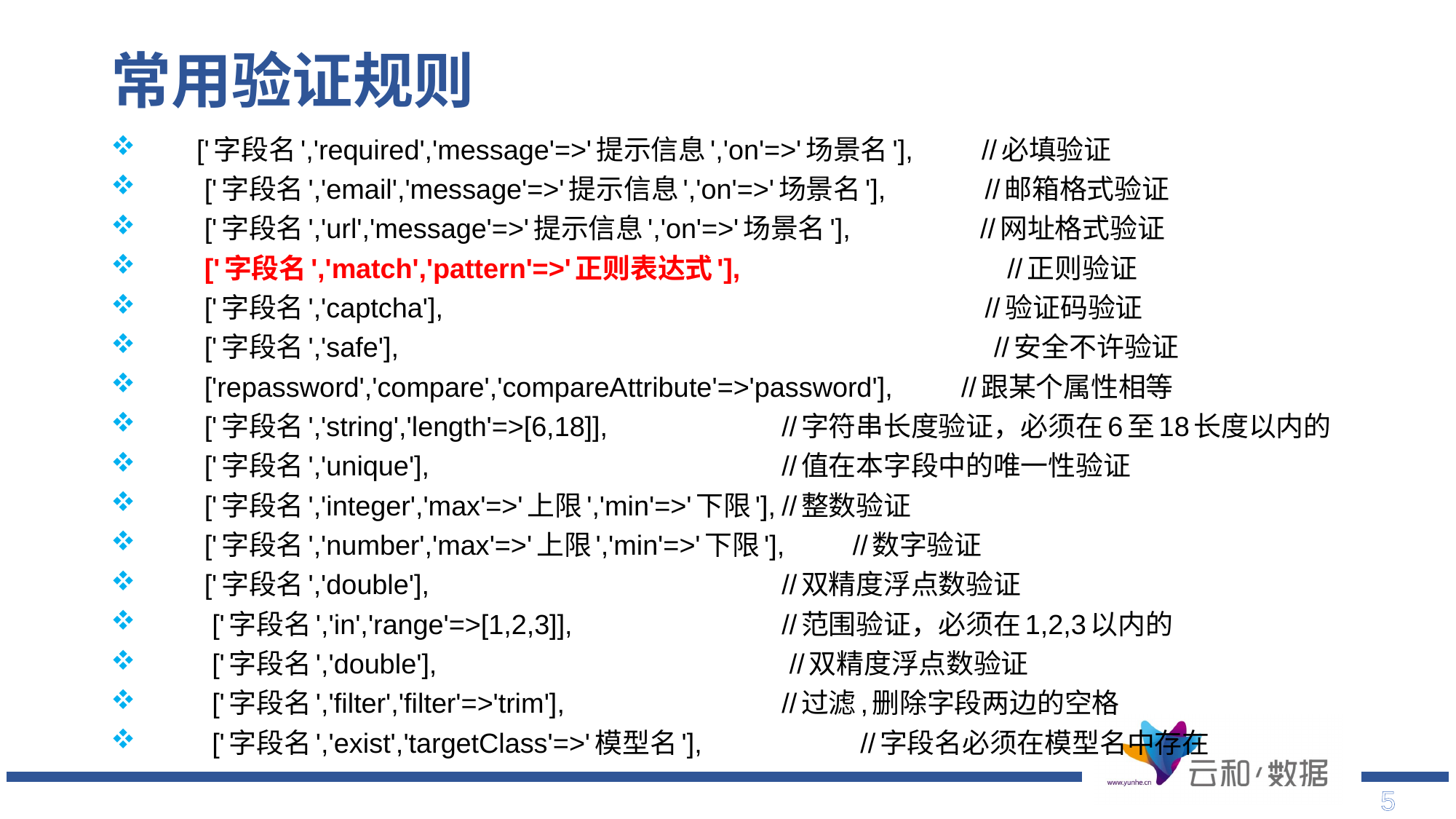

# 常用验证规则
       ['字段名','required','message'=>'提示信息','on'=>'场景名'],         //必填验证
        ['字段名','email','message'=>'提示信息','on'=>'场景名'],             //邮箱格式验证
        ['字段名','url','message'=>'提示信息','on'=>'场景名'],                 //网址格式验证
        ['字段名','match','pattern'=>'正则表达式'],                                   //正则验证
        ['字段名','captcha'],                                                                       //验证码验证
        ['字段名','safe'],                                                                              //安全不许验证
        ['repassword','compare','compareAttribute'=>'password'],         //跟某个属性相等
        ['字段名','string','length'=>[6,18]],                   		//字符串长度验证，必须在6至18长度以内的
        ['字段名','unique'],                                            		//值在本字段中的唯一性验证
        ['字段名','integer','max'=>'上限','min'=>'下限'],		//整数验证
        ['字段名','number','max'=>'上限','min'=>'下限'],		//数字验证
        ['字段名','double'],                                              		//双精度浮点数验证
         ['字段名','in','range'=>[1,2,3]],                           		//范围验证，必须在1,2,3以内的
         ['字段名','double'],                                           		 //双精度浮点数验证
         ['字段名','filter','filter'=>'trim'],                          		//过滤,删除字段两边的空格
         ['字段名','exist','targetClass'=>'模型名'],            		 //字段名必须在模型名中存在